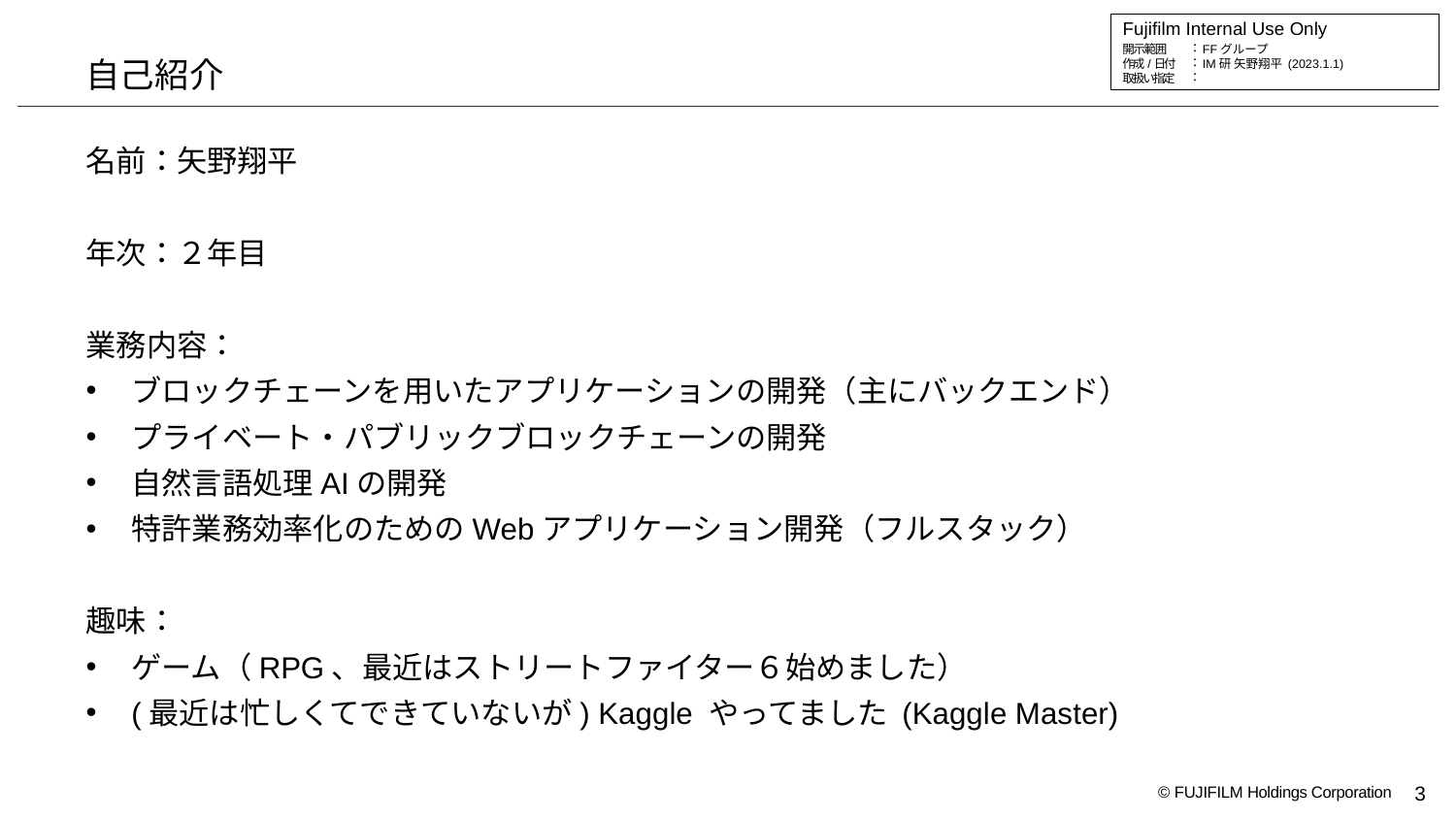

# 自己紹介
名前：矢野翔平

年次：２年目

業務内容：
ブロックチェーンを用いたアプリケーションの開発（主にバックエンド）
プライベート・パブリックブロックチェーンの開発
自然言語処理AIの開発
特許業務効率化のためのWebアプリケーション開発（フルスタック）

趣味：
ゲーム（RPG、最近はストリートファイター６始めました）
(最近は忙しくてできていないが) Kaggle やってました (Kaggle Master)
3